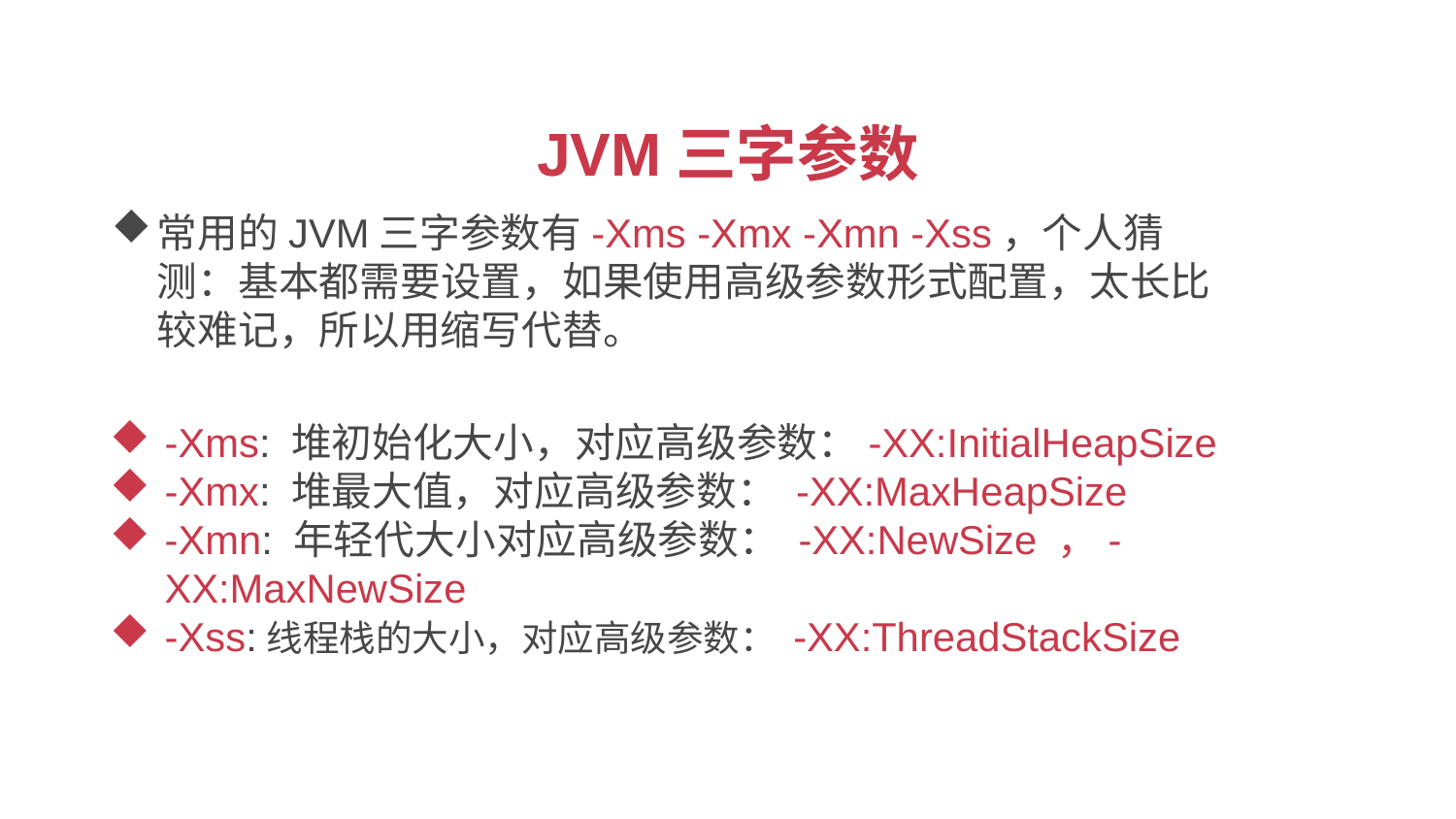

JVM三字参数
常用的JVM三字参数有-Xms -Xmx -Xmn -Xss，个人猜测：基本都需要设置，如果使用高级参数形式配置，太长比较难记，所以用缩写代替。

-Xms: 堆初始化大小，对应高级参数：-XX:InitialHeapSize
-Xmx: 堆最大值，对应高级参数： -XX:MaxHeapSize
-Xmn: 年轻代大小对应高级参数： -XX:NewSize ，-XX:MaxNewSize
-Xss:线程栈的大小，对应高级参数： -XX:ThreadStackSize